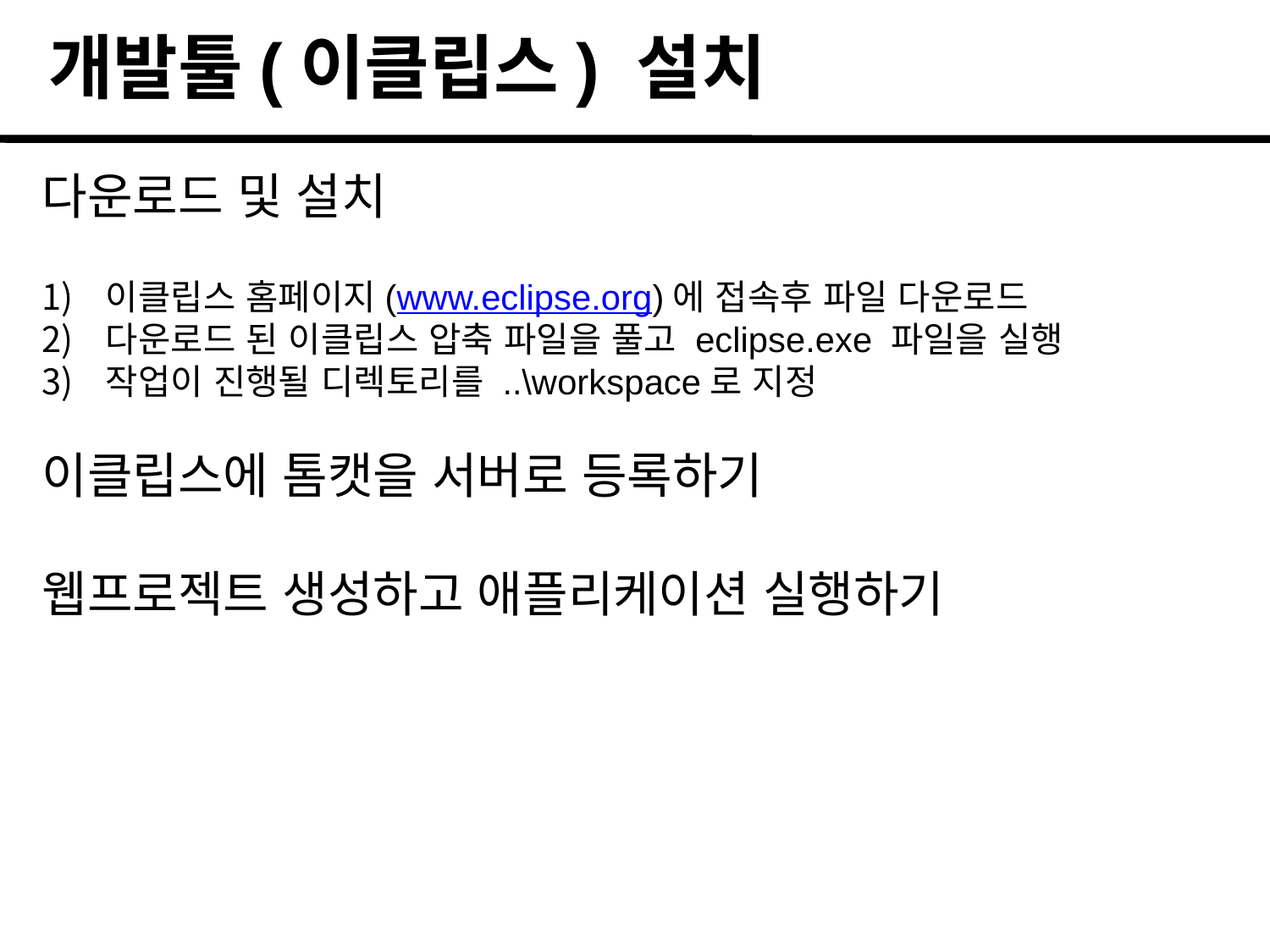

개발툴(이클립스) 설치
다운로드 및 설치

이클립스 홈페이지(www.eclipse.org)에 접속후 파일 다운로드
다운로드 된 이클립스 압축 파일을 풀고 eclipse.exe 파일을 실행
작업이 진행될 디렉토리를 ..\workspace로 지정

이클립스에 톰캣을 서버로 등록하기

웹프로젝트 생성하고 애플리케이션 실행하기